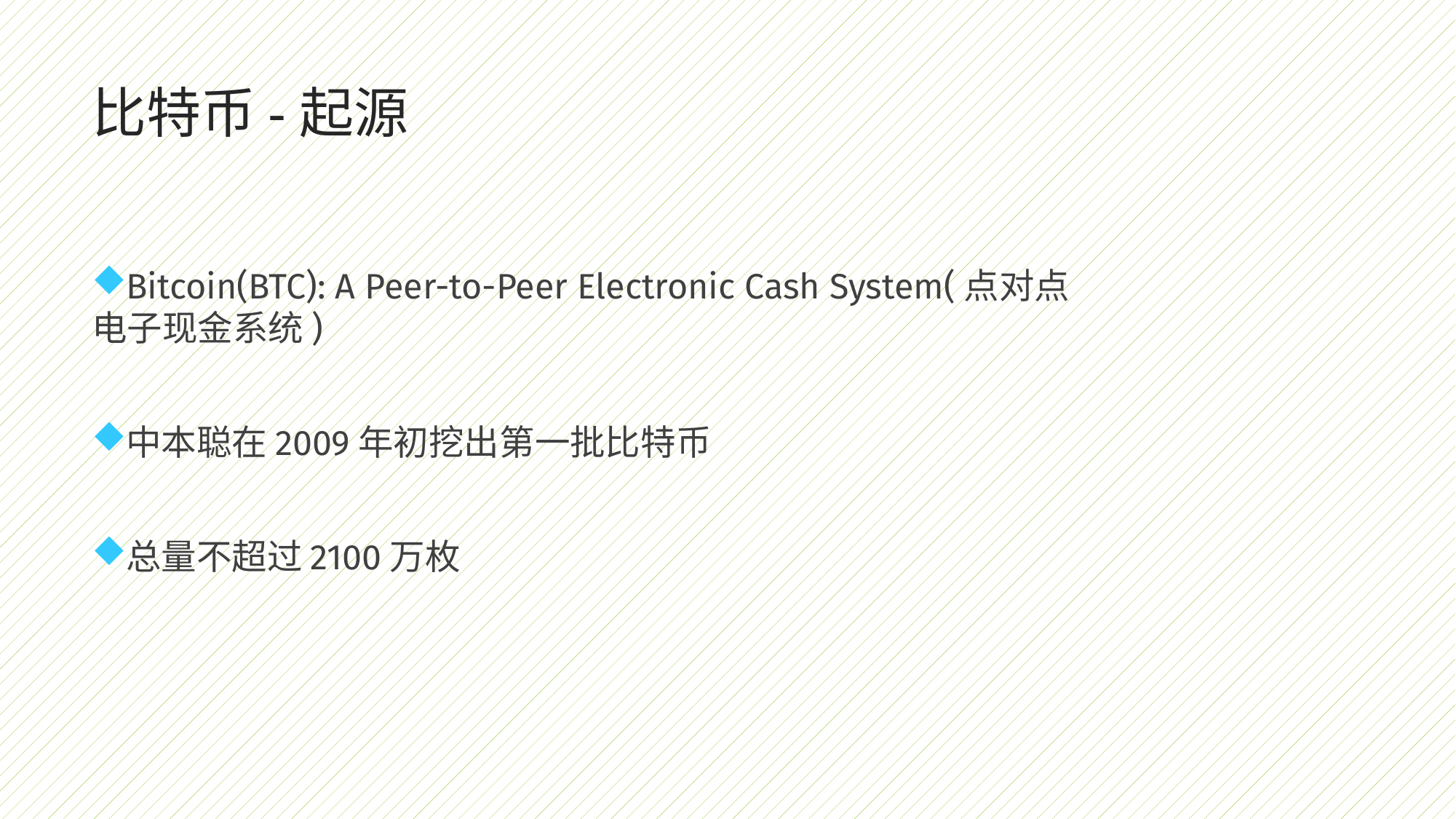

# 比特币-起源

Bitcoin(BTC): A Peer-to-Peer Electronic Cash System(点对点电子现金系统)

中本聪在2009年初挖出第一批比特币

总量不超过2100万枚